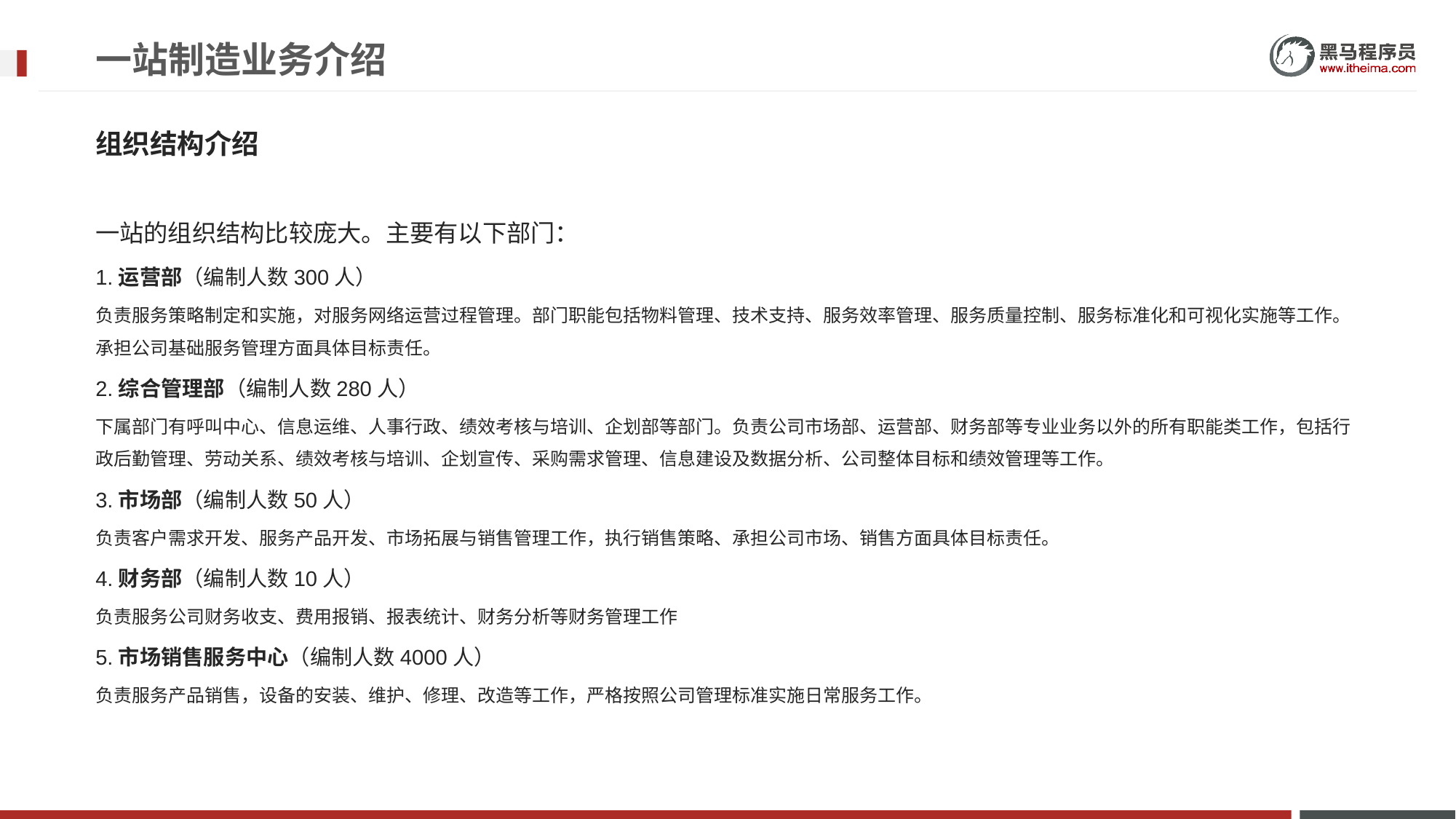

# 一站制造业务介绍
组织结构介绍
一站的组织结构比较庞大。主要有以下部门：
1.运营部（编制人数300人）
负责服务策略制定和实施，对服务网络运营过程管理。部门职能包括物料管理、技术支持、服务效率管理、服务质量控制、服务标准化和可视化实施等工作。承担公司基础服务管理方面具体目标责任。
2.综合管理部（编制人数280人）
下属部门有呼叫中心、信息运维、人事行政、绩效考核与培训、企划部等部门。负责公司市场部、运营部、财务部等专业业务以外的所有职能类工作，包括行政后勤管理、劳动关系、绩效考核与培训、企划宣传、采购需求管理、信息建设及数据分析、公司整体目标和绩效管理等工作。
3.市场部（编制人数50人）
负责客户需求开发、服务产品开发、市场拓展与销售管理工作，执行销售策略、承担公司市场、销售方面具体目标责任。
4.财务部（编制人数10人）
负责服务公司财务收支、费用报销、报表统计、财务分析等财务管理工作
5.市场销售服务中心（编制人数4000人）
负责服务产品销售，设备的安装、维护、修理、改造等工作，严格按照公司管理标准实施日常服务工作。